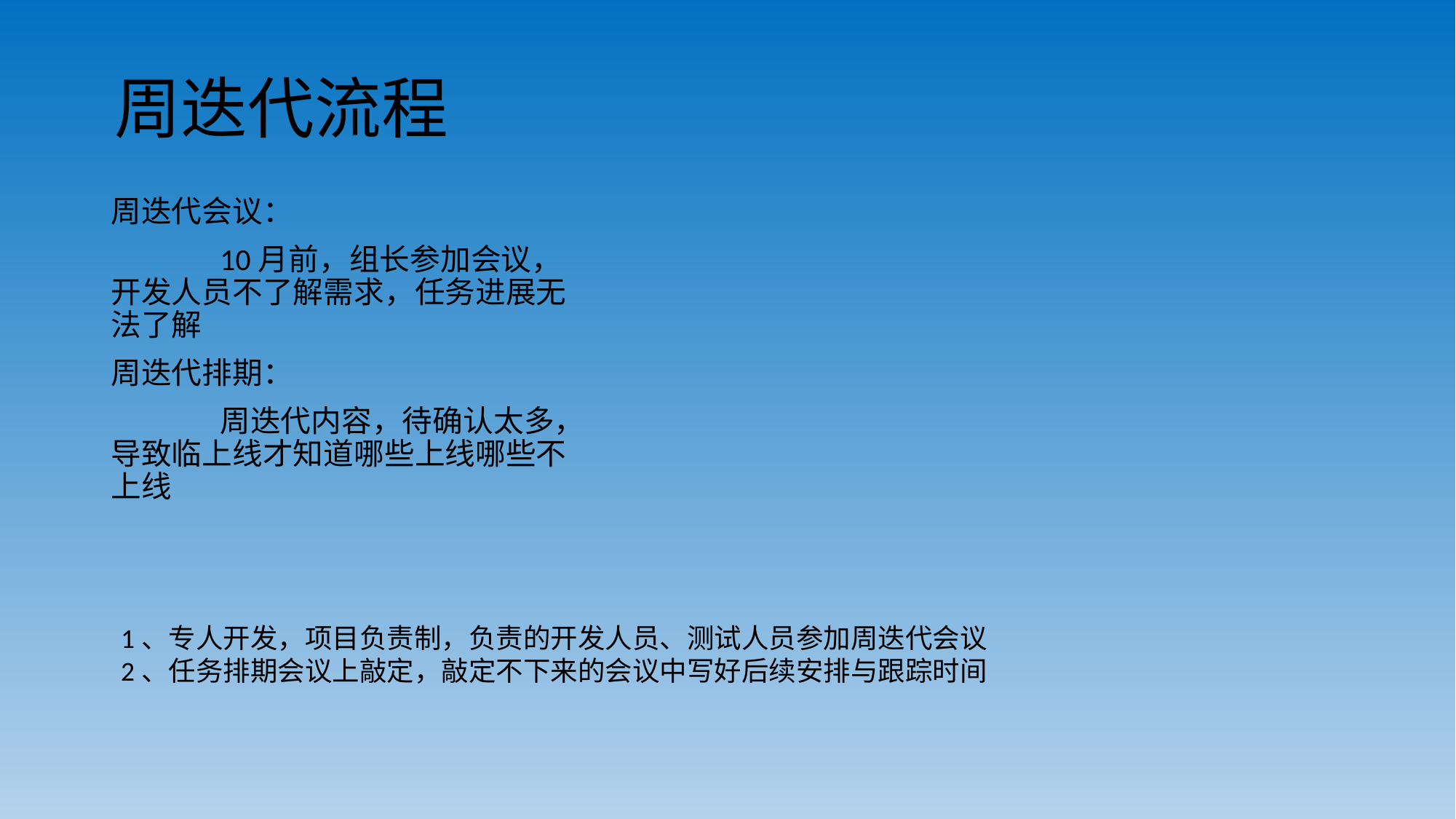

# 周迭代流程
周迭代会议：
	10月前，组长参加会议，开发人员不了解需求，任务进展无法了解
周迭代排期：
	周迭代内容，待确认太多，导致临上线才知道哪些上线哪些不上线

1、专人开发，项目负责制，负责的开发人员、测试人员参加周迭代会议
2、任务排期会议上敲定，敲定不下来的会议中写好后续安排与跟踪时间